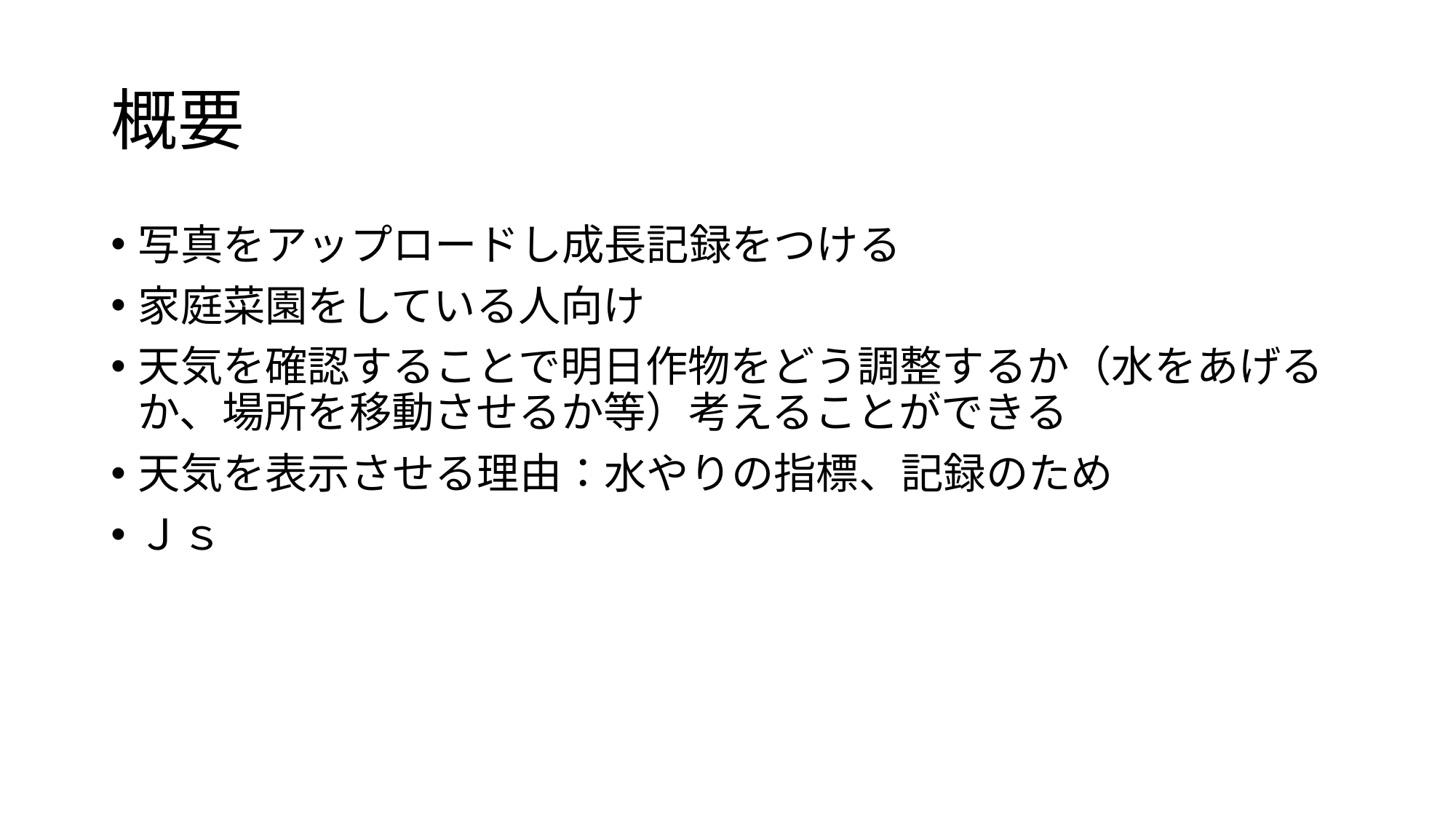

# 概要
写真をアップロードし成長記録をつける
家庭菜園をしている人向け
天気を確認することで明日作物をどう調整するか（水をあげるか、場所を移動させるか等）考えることができる
天気を表示させる理由：水やりの指標、記録のため
Ｊｓ